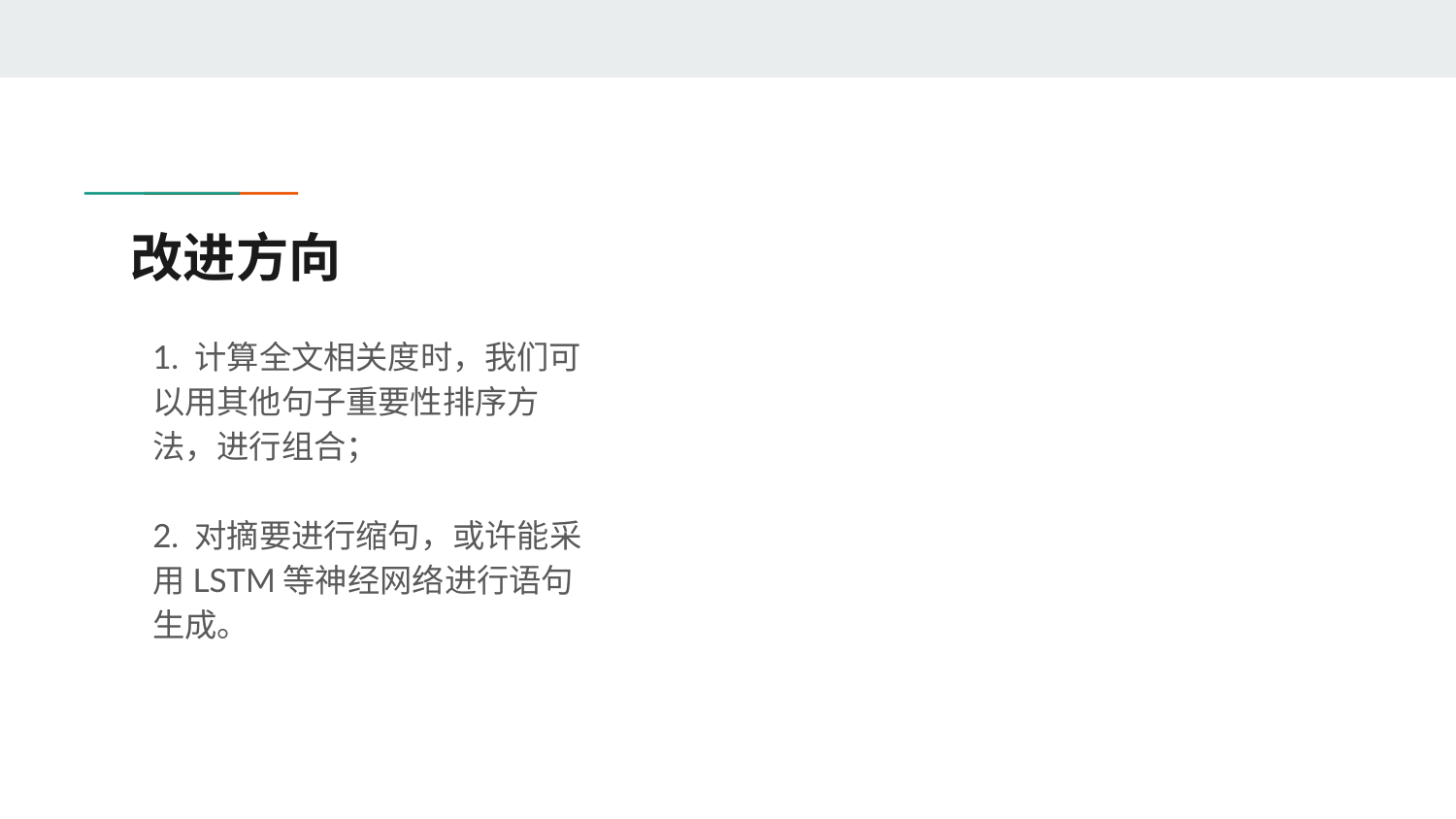

# 改进方向
1. 计算全文相关度时，我们可以用其他句子重要性排序方法，进行组合；

2. 对摘要进行缩句，或许能采用LSTM等神经网络进行语句生成。